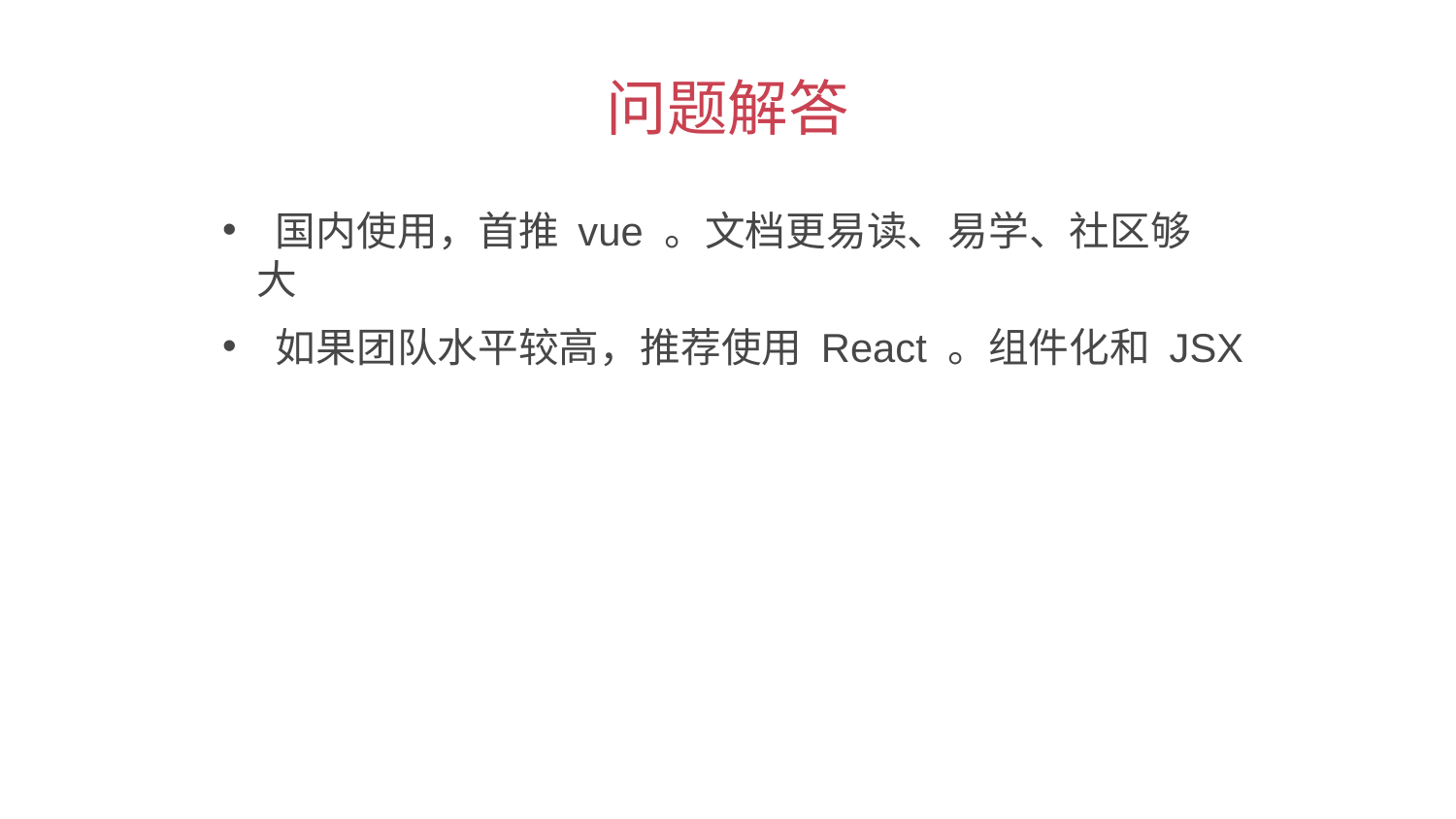

问题解答
 国内使用，首推 vue 。文档更易读、易学、社区够大
 如果团队水平较高，推荐使用 React 。组件化和 JSX